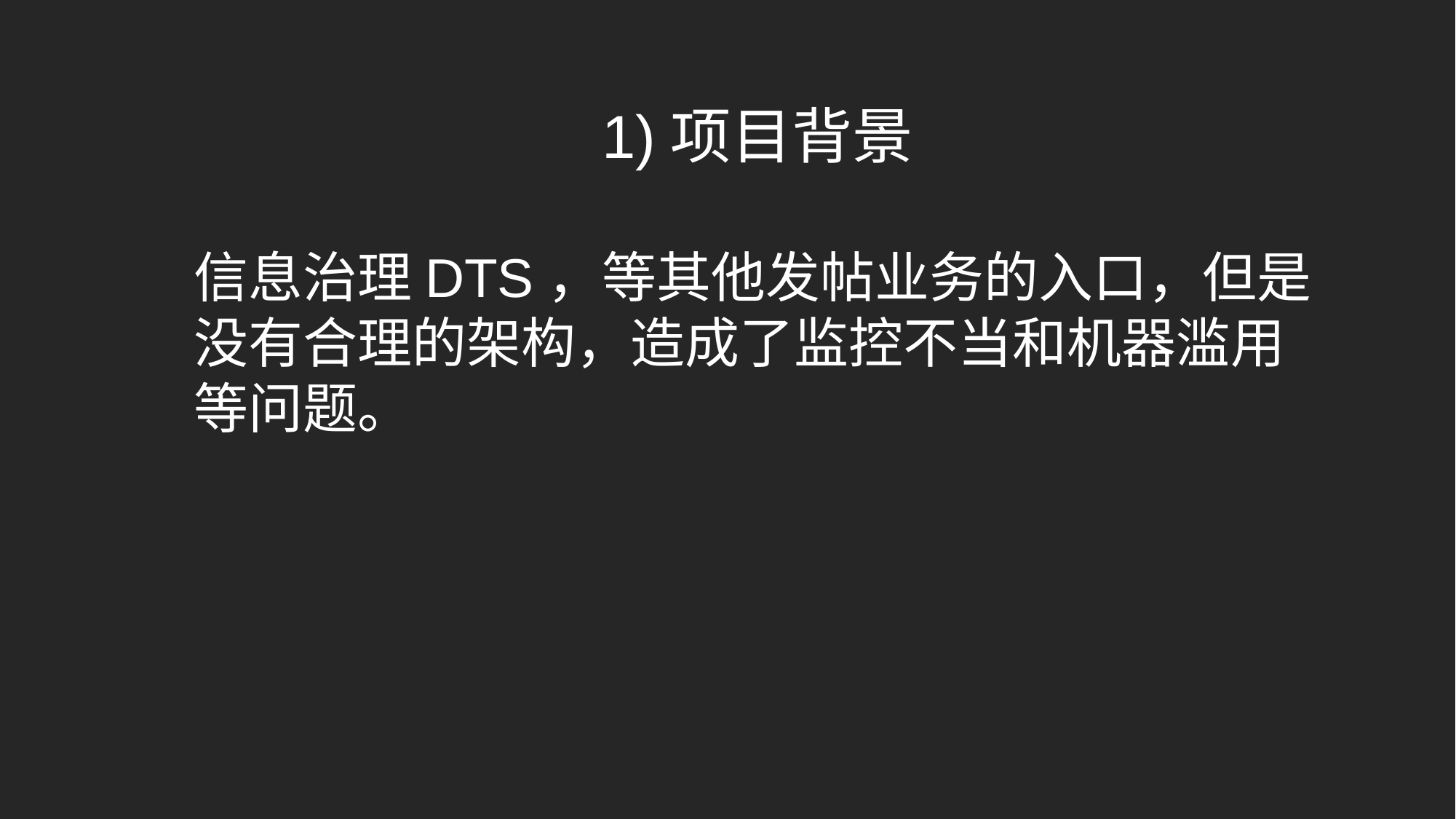

1)项目背景

信息治理DTS，等其他发帖业务的入口，但是没有合理的架构，造成了监控不当和机器滥用等问题。